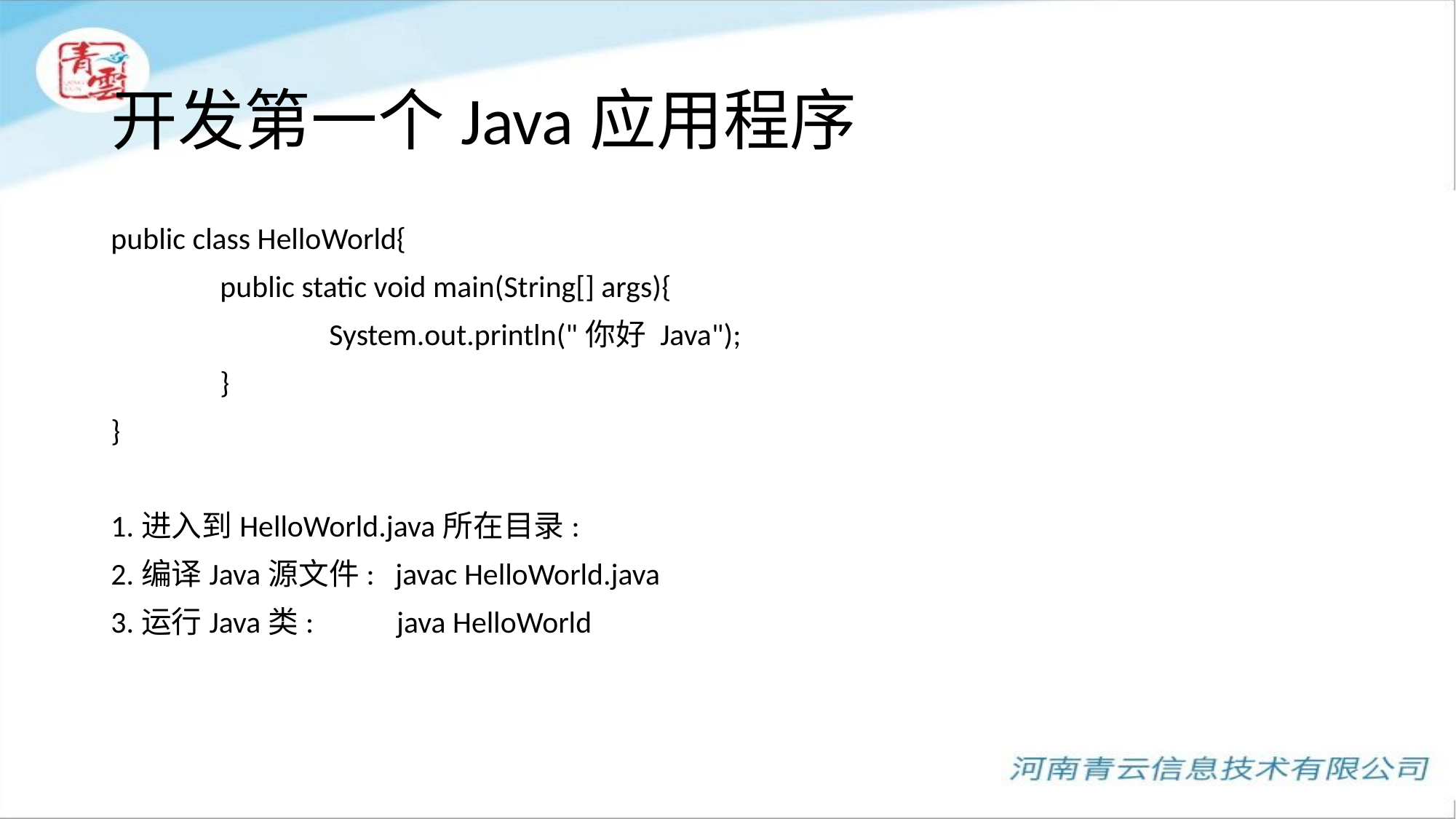

# 开发第一个Java应用程序
public class HelloWorld{
	public static void main(String[] args){
		System.out.println("你好 Java");
	}
}

1.进入到HelloWorld.java所在目录:
2.编译Java源文件:   javac HelloWorld.java
3.运行Java类:            java HelloWorld